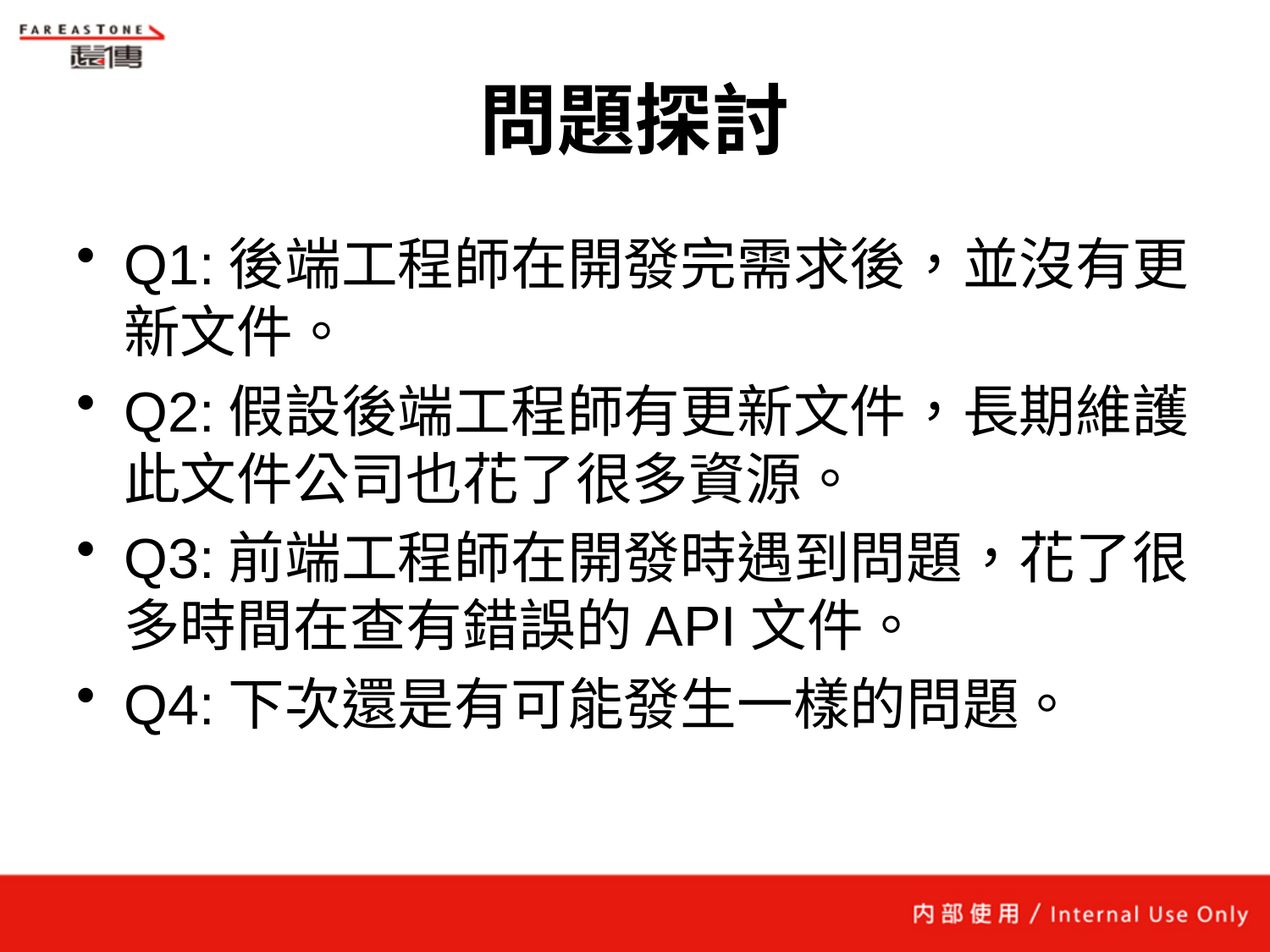

# 問題探討
Q1:後端工程師在開發完需求後，並沒有更新文件。
Q2:假設後端工程師有更新文件，長期維護此文件公司也花了很多資源。
Q3:前端工程師在開發時遇到問題，花了很多時間在查有錯誤的API文件。
Q4:下次還是有可能發生一樣的問題。